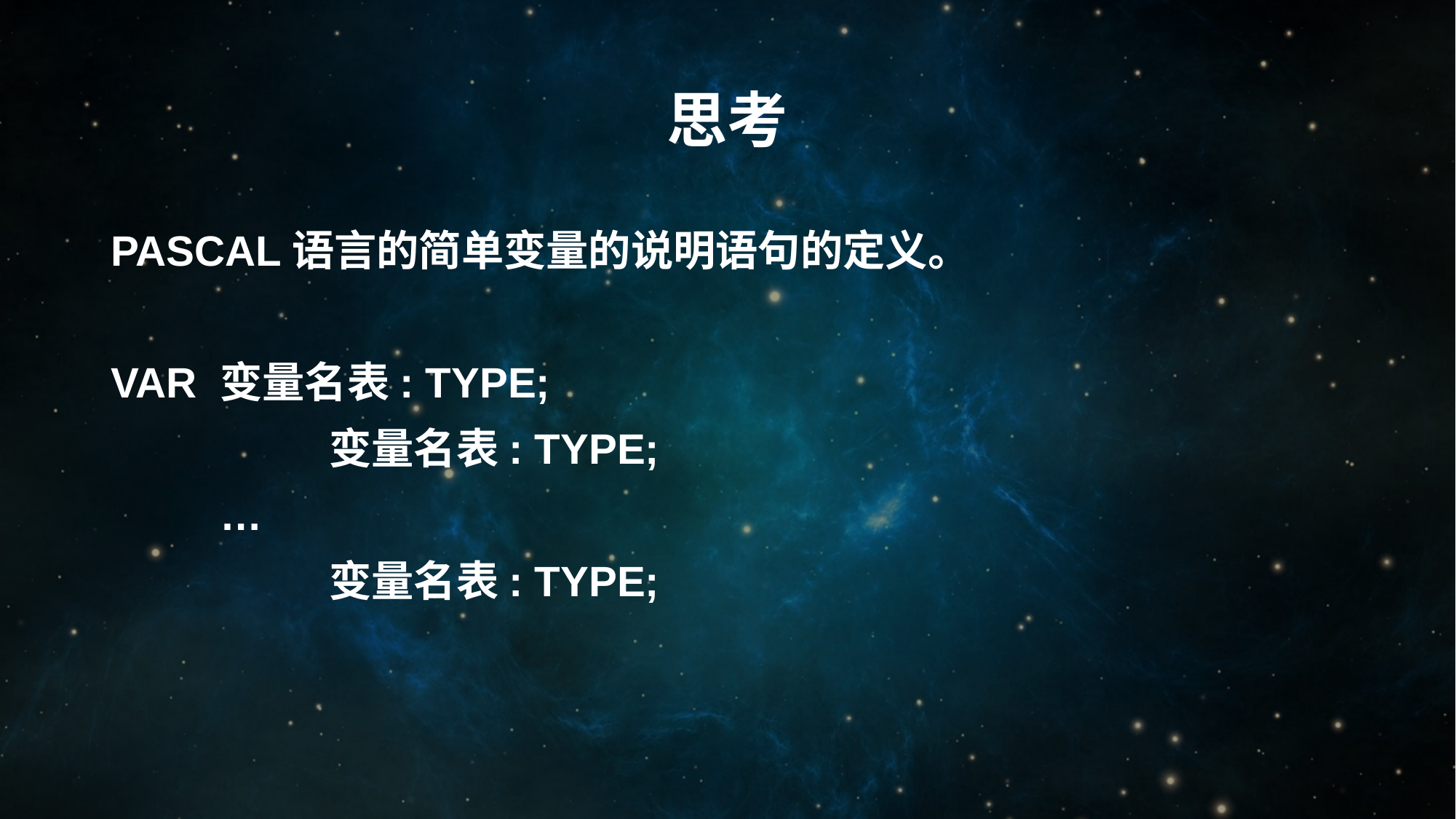

# 思考
PASCAL语言的简单变量的说明语句的定义。

VAR	变量名表: TYPE;
      		变量名表: TYPE;
       	…
      		变量名表: TYPE;